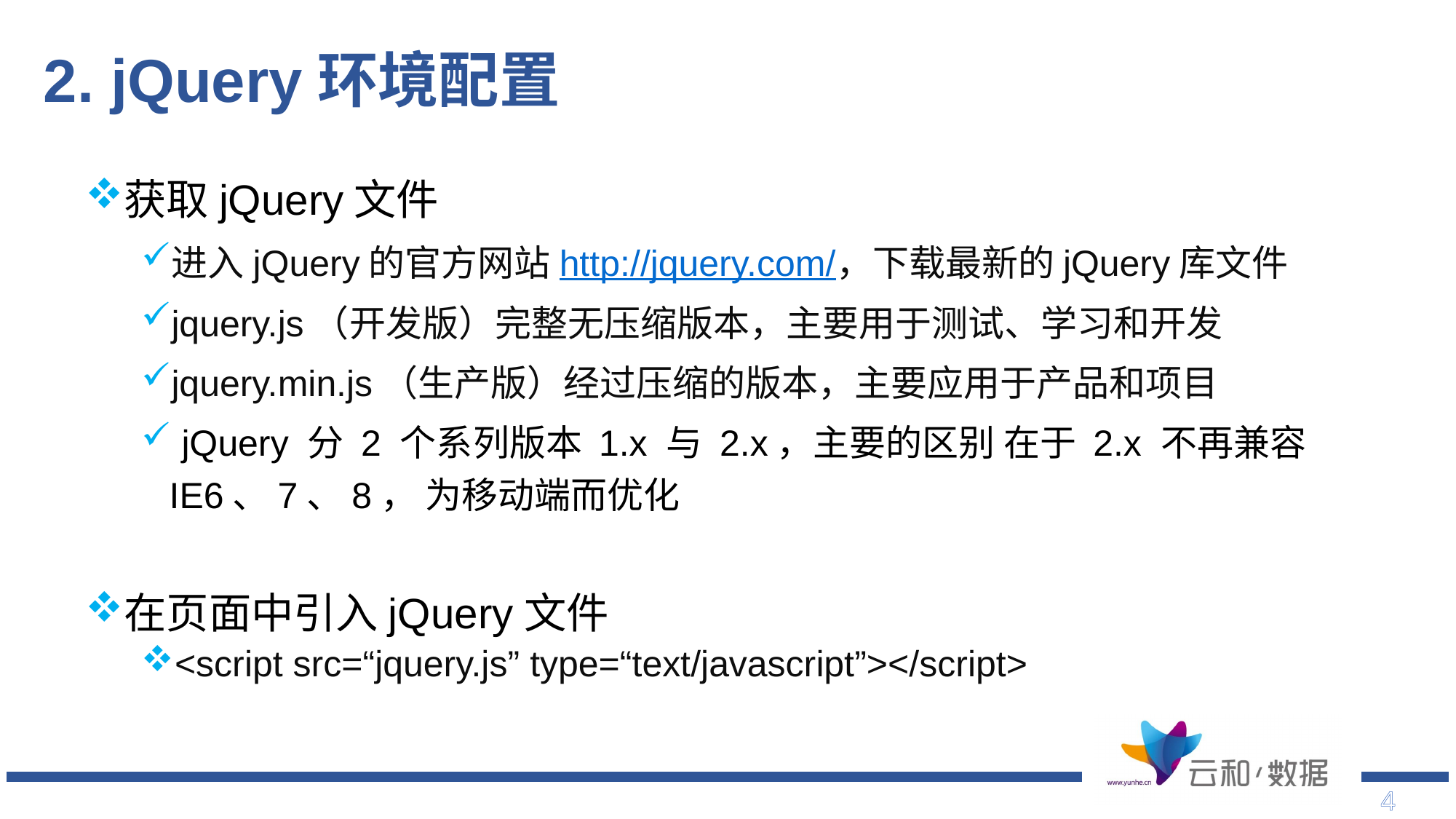

# 2. jQuery环境配置
获取jQuery文件
进入jQuery的官方网站http://jquery.com/，下载最新的jQuery库文件
jquery.js（开发版）完整无压缩版本，主要用于测试、学习和开发
jquery.min.js（生产版）经过压缩的版本，主要应用于产品和项目
 jQuery 分 2 个系列版本 1.x 与 2.x，主要的区别 在于 2.x 不再兼容 IE6、7、8， 为移动端而优化

在页面中引入jQuery文件
<script src=“jquery.js” type=“text/javascript”></script>